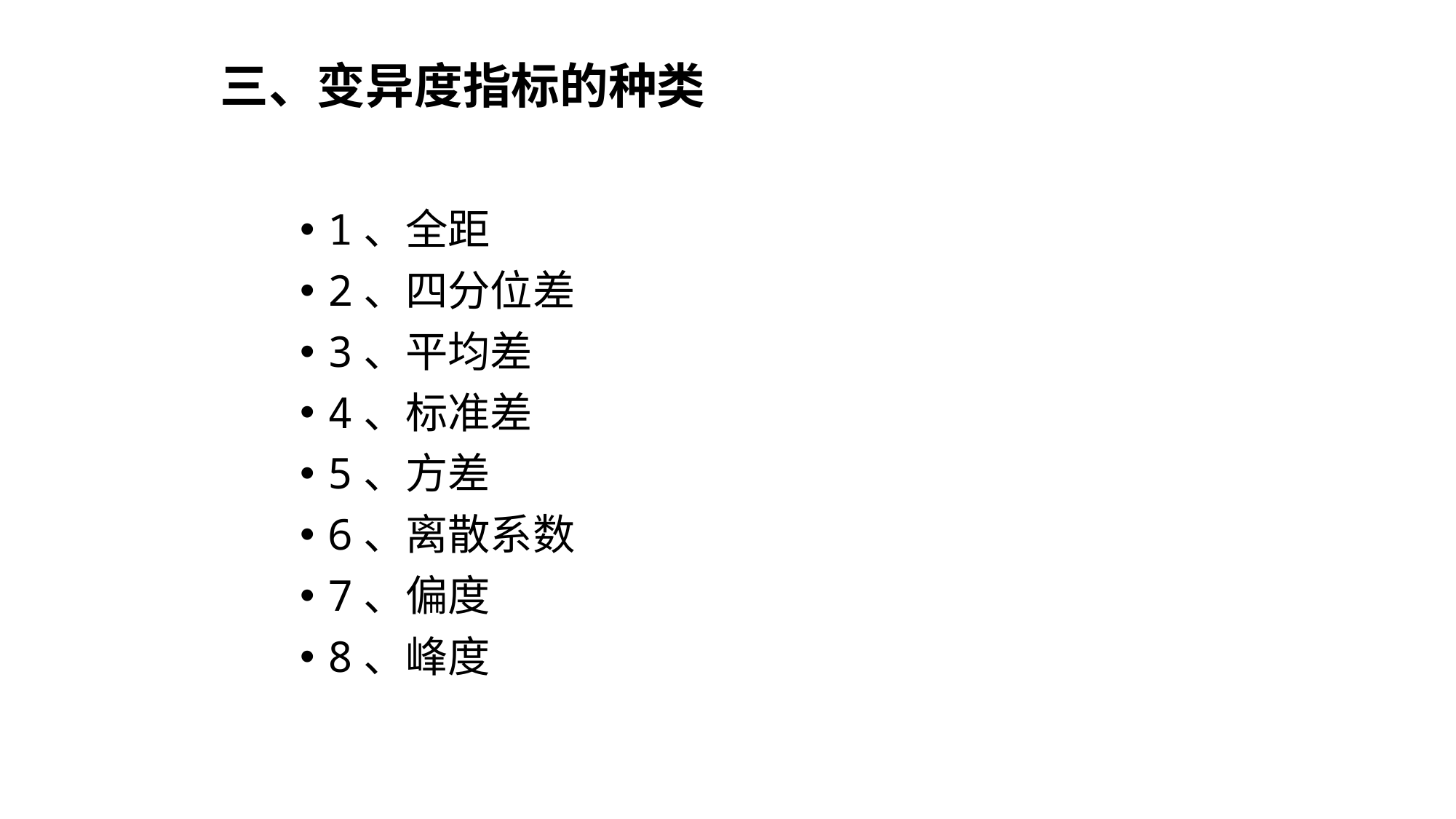

# 三、变异度指标的种类
1、全距
2、四分位差
3、平均差
4、标准差
5、方差
6、离散系数
7、偏度
8、峰度